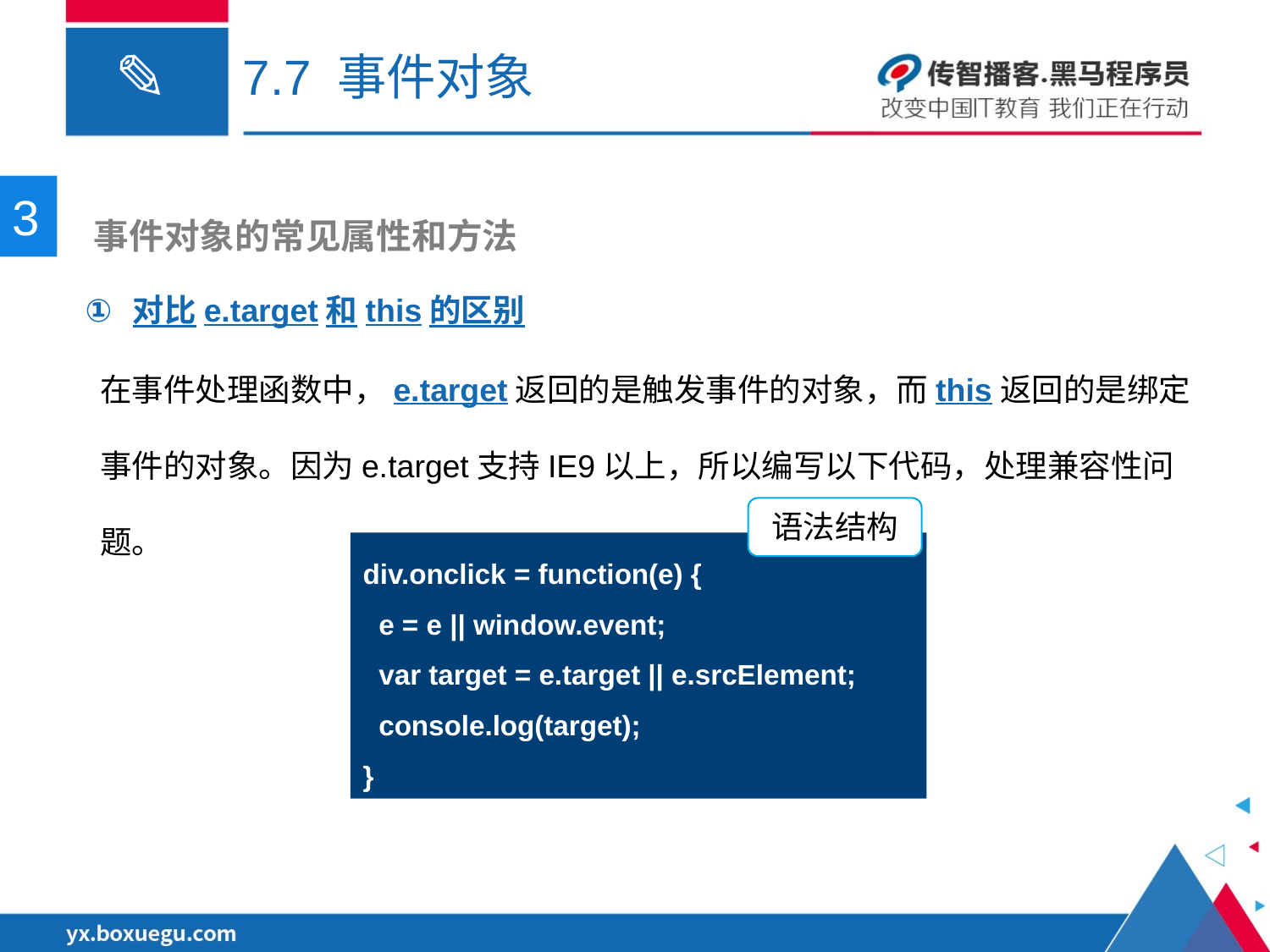

# 7.7 事件对象

3
  事件对象的常见属性和方法
对比e.target和this的区别
注
在事件处理函数中，e.target返回的是触发事件的对象，而this返回的是绑定事件的对象。因为e.target支持IE9以上，所以编写以下代码，处理兼容性问题。
语法结构
div.onclick = function(e) {
  e = e || window.event;
  var target = e.target || e.srcElement;
  console.log(target);
}